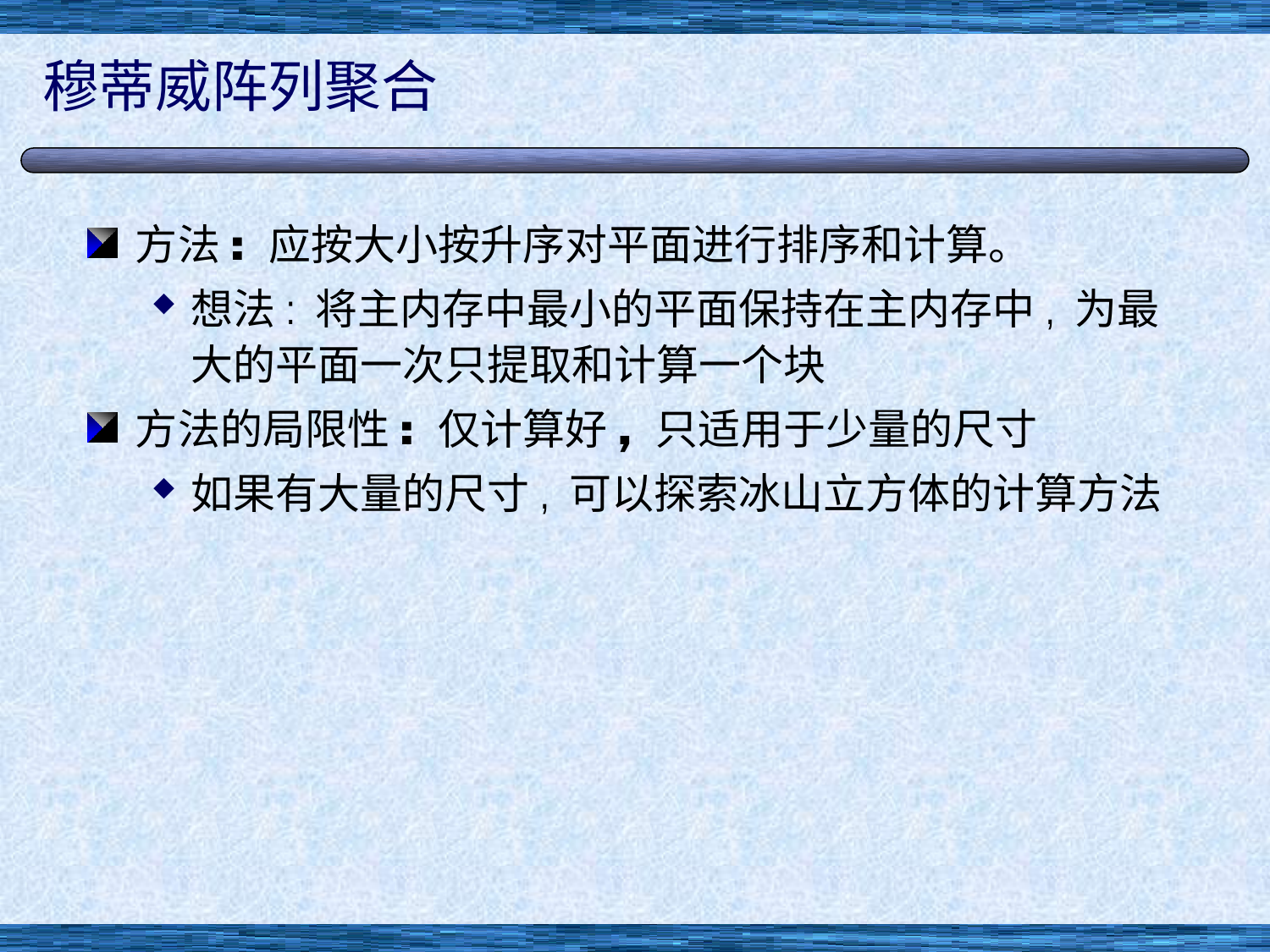

# 穆蒂威阵列聚合
方法: 应按大小按升序对平面进行排序和计算。
想法: 将主内存中最小的平面保持在主内存中, 为最大的平面一次只提取和计算一个块
方法的局限性: 仅计算好, 只适用于少量的尺寸
如果有大量的尺寸, 可以探索冰山立方体的计算方法